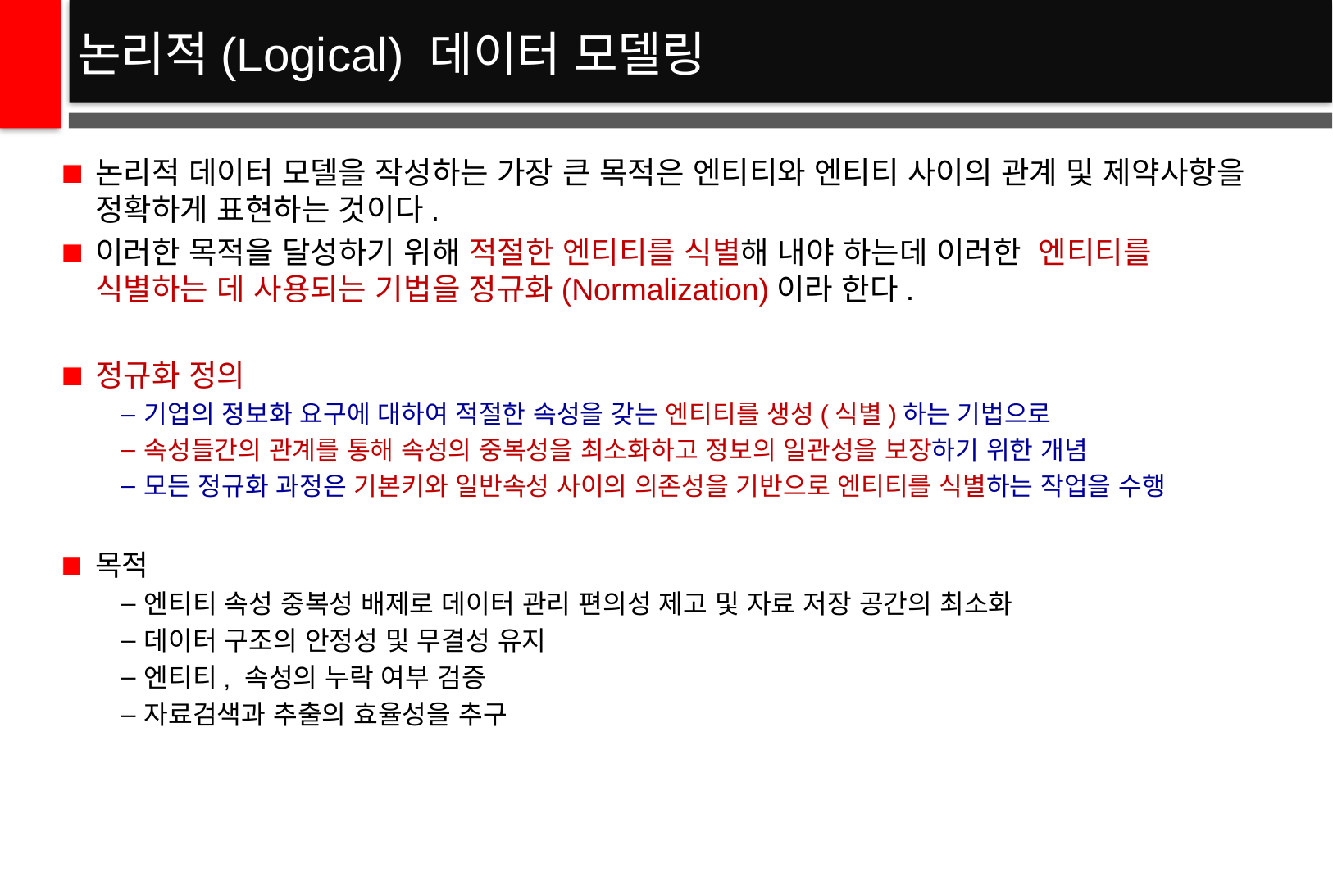

# 논리적(Logical) 데이터 모델링
논리적 데이터 모델을 작성하는 가장 큰 목적은 엔티티와 엔티티 사이의 관계 및 제약사항을 정확하게 표현하는 것이다.
이러한 목적을 달성하기 위해 적절한 엔티티를 식별해 내야 하는데 이러한  엔티티를 식별하는 데 사용되는 기법을 정규화(Normalization)이라 한다.

정규화 정의
기업의 정보화 요구에 대하여 적절한 속성을 갖는 엔티티를 생성(식별)하는 기법으로
속성들간의 관계를 통해 속성의 중복성을 최소화하고 정보의 일관성을 보장하기 위한 개념
모든 정규화 과정은 기본키와 일반속성 사이의 의존성을 기반으로 엔티티를 식별하는 작업을 수행

목적
엔티티 속성 중복성 배제로 데이터 관리 편의성 제고 및 자료 저장 공간의 최소화
데이터 구조의 안정성 및 무결성 유지
엔티티, 속성의 누락 여부 검증
자료검색과 추출의 효율성을 추구